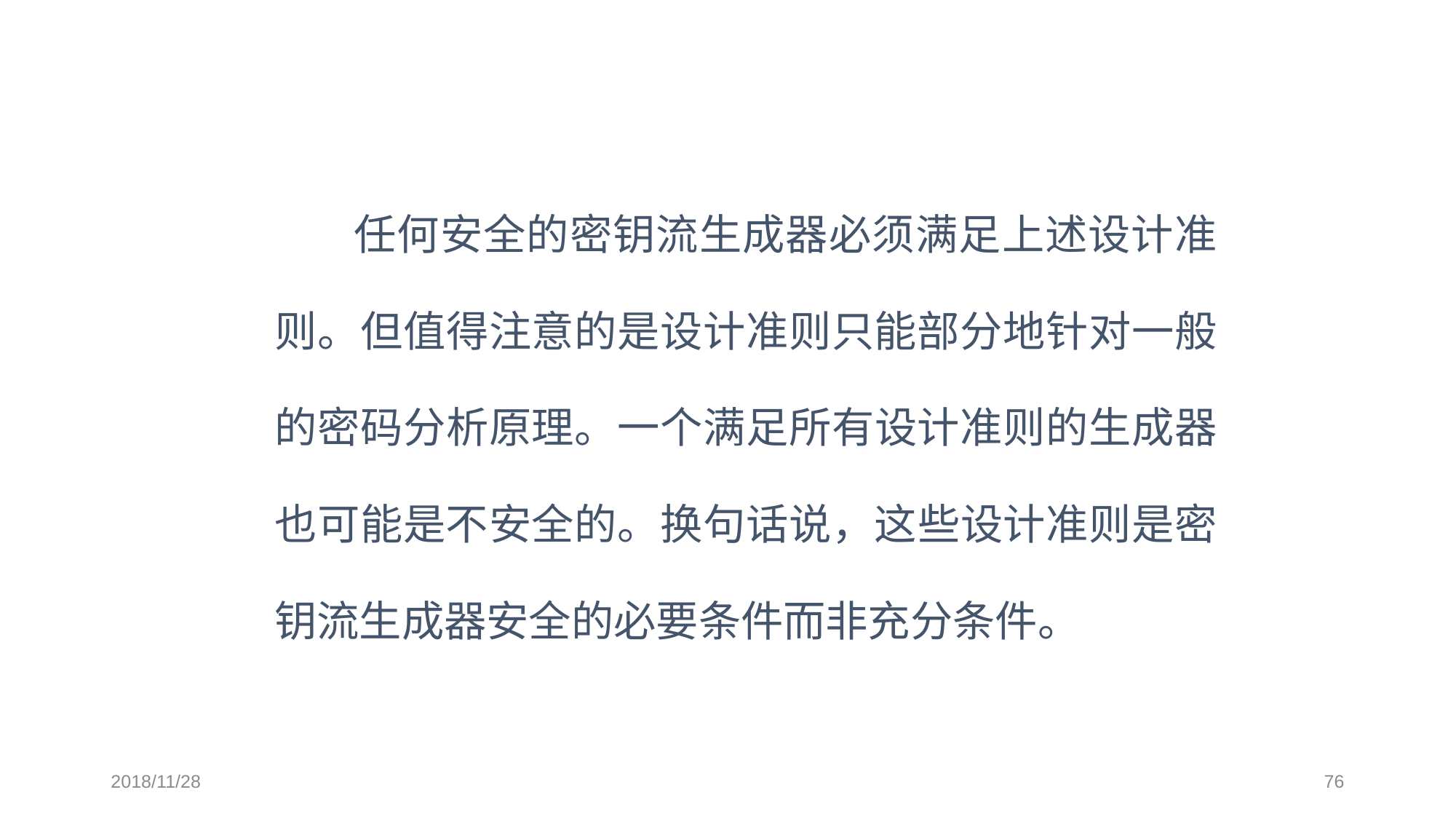

任何安全的密钥流生成器必须满足上述设计准则。但值得注意的是设计准则只能部分地针对一般的密码分析原理。一个满足所有设计准则的生成器也可能是不安全的。换句话说，这些设计准则是密钥流生成器安全的必要条件而非充分条件。
2018/11/28
76